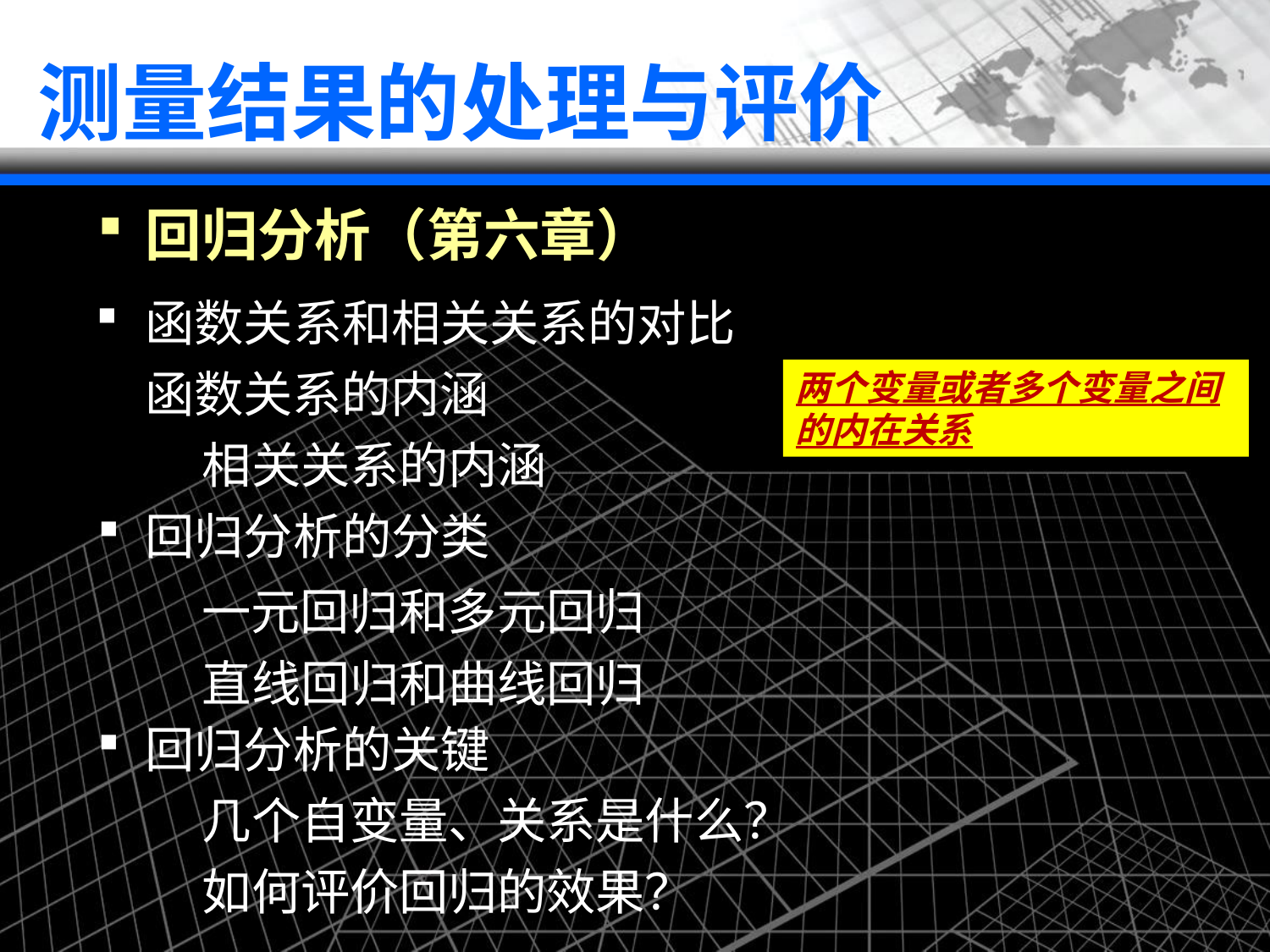

# 测量结果的处理与评价
回归分析（第六章）
函数关系和相关关系的对比 函数关系的内涵
相关关系的内涵
回归分析的分类
一元回归和多元回归 直线回归和曲线回归
回归分析的关键
几个自变量、关系是什么？ 如何评价回归的效果？
两个变量或者多个变量之间的内在关系